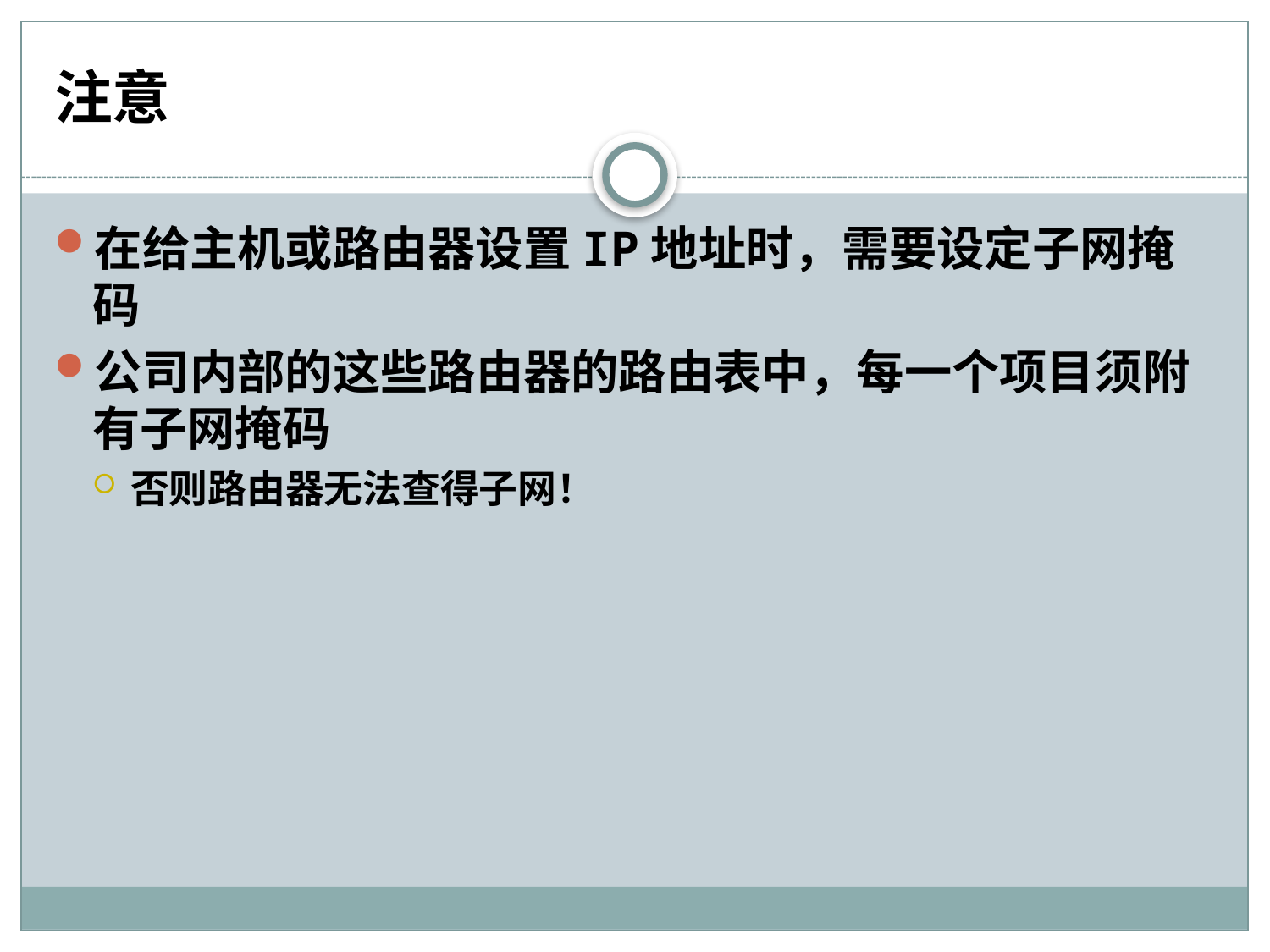

# 注意
在给主机或路由器设置IP地址时，需要设定子网掩码
公司内部的这些路由器的路由表中，每一个项目须附有子网掩码
否则路由器无法查得子网！